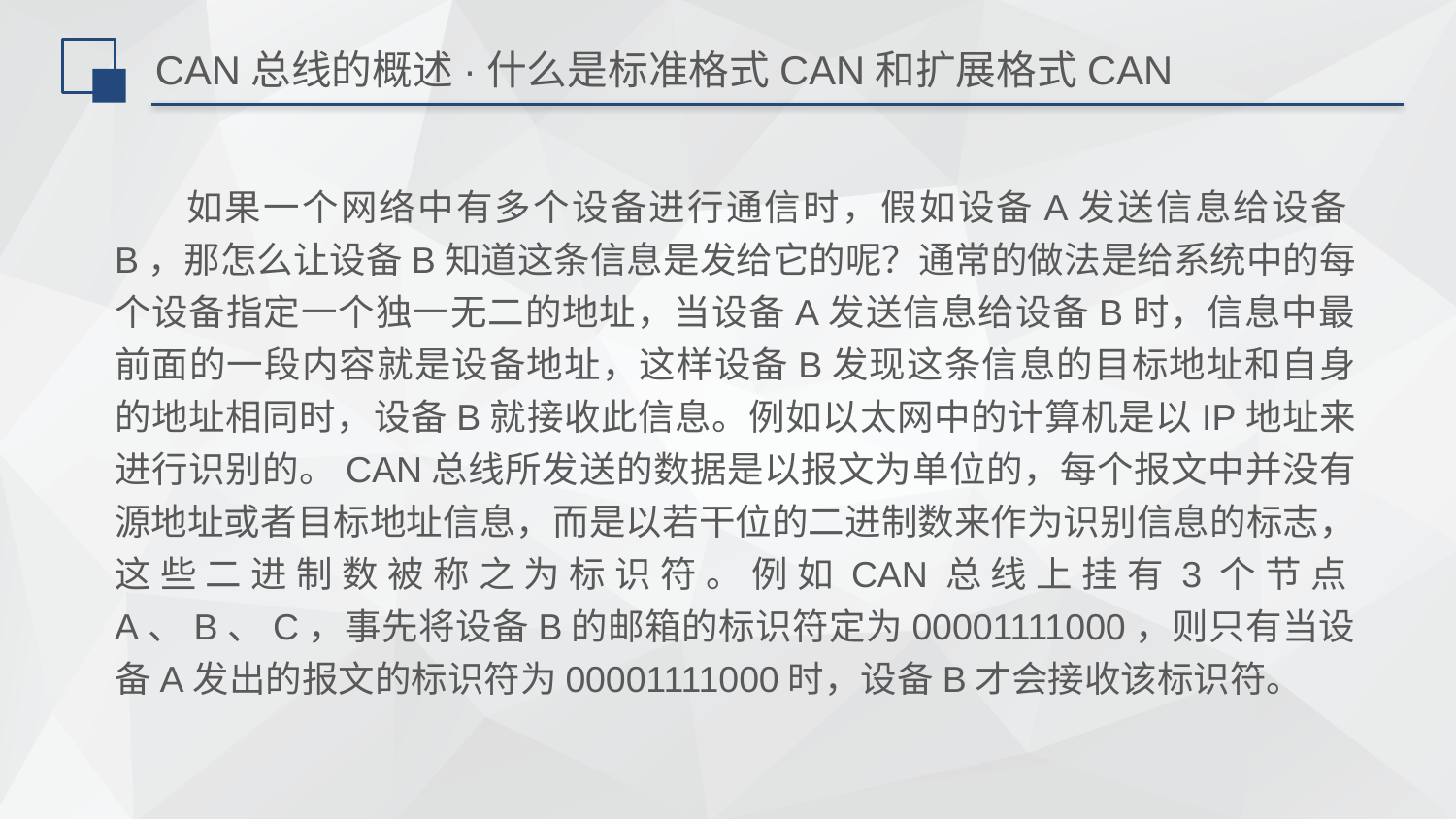

# CAN总线的概述·什么是标准格式CAN和扩展格式CAN
如果一个网络中有多个设备进行通信时，假如设备A发送信息给设备B，那怎么让设备B知道这条信息是发给它的呢？通常的做法是给系统中的每个设备指定一个独一无二的地址，当设备A发送信息给设备B时，信息中最前面的一段内容就是设备地址，这样设备B发现这条信息的目标地址和自身的地址相同时，设备B就接收此信息。例如以太网中的计算机是以IP地址来进行识别的。CAN总线所发送的数据是以报文为单位的，每个报文中并没有源地址或者目标地址信息，而是以若干位的二进制数来作为识别信息的标志，这些二进制数被称之为标识符。例如CAN总线上挂有3个节点A、B、C，事先将设备B的邮箱的标识符定为00001111000，则只有当设备A发出的报文的标识符为00001111000时，设备B才会接收该标识符。